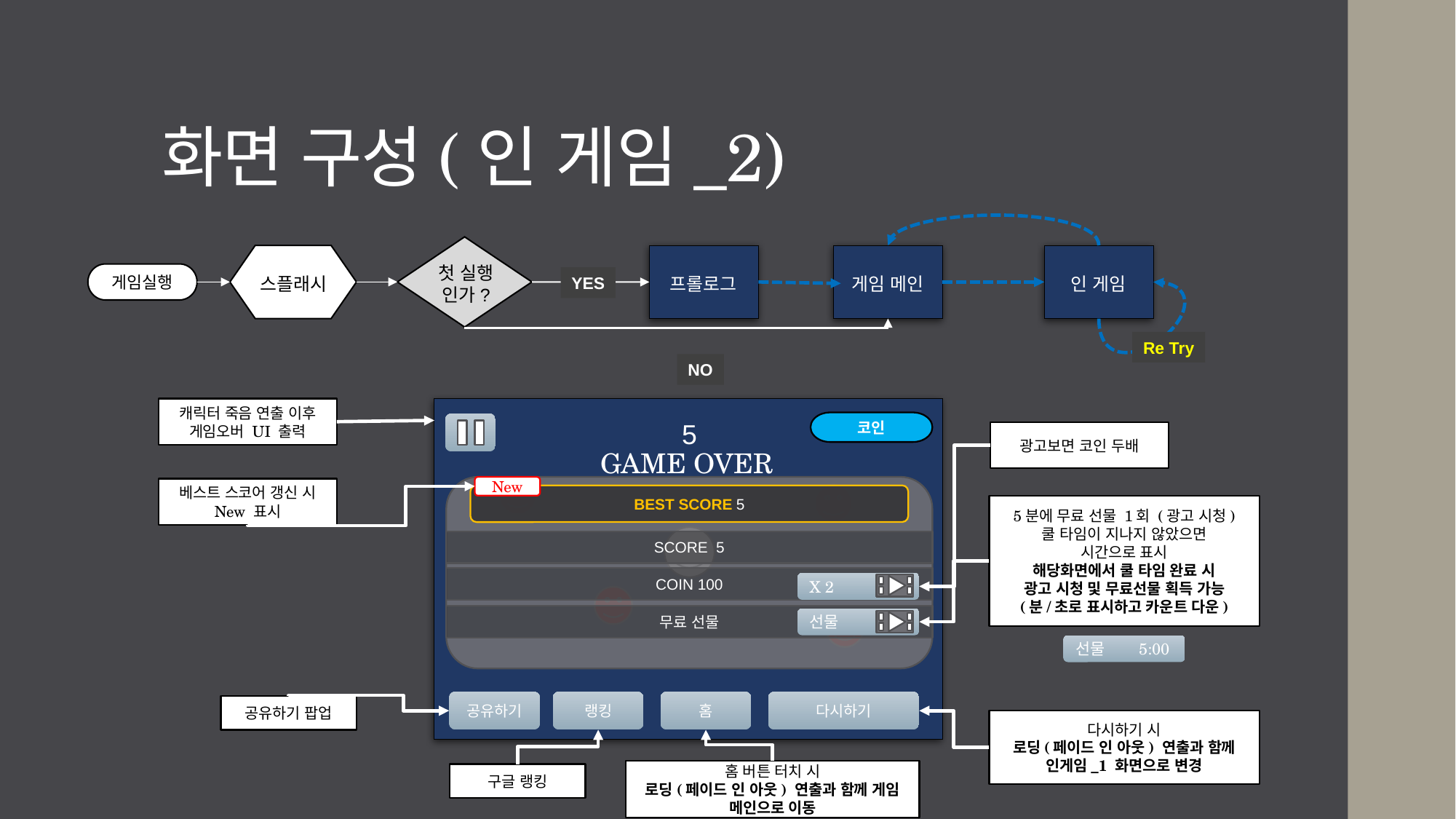

# 화면 구성(인 게임_2)

스플래시

프롤로그

게임 메인

인 게임
첫 실행
인가?
게임실행
YES
Re Try
NO

캐릭터 죽음 연출 이후
게임오버 UI 출력
5
코인

광고보면 코인 두배
GAME OVER

New

베스트 스코어 갱신 시
New 표시

BEST SCORE 5
5분에 무료 선물 1회 (광고 시청)
쿨 타임이 지나지 않았으면
시간으로 표시
해당화면에서 쿨 타임 완료 시
광고 시청 및 무료선물 획득 가능
(분/초로 표시하고 카운트 다운)

SCORE  5
COIN 100
X 2

무료 선물
선물

선물       5:00
공유하기
랭킹
홈
다시하기
공유하기 팝업
다시하기 시
로딩(페이드 인 아웃) 연출과 함께
인게임_1 화면으로 변경
홈 버튼 터치 시
로딩(페이드 인 아웃) 연출과 함께 게임 메인으로 이동
구글 랭킹